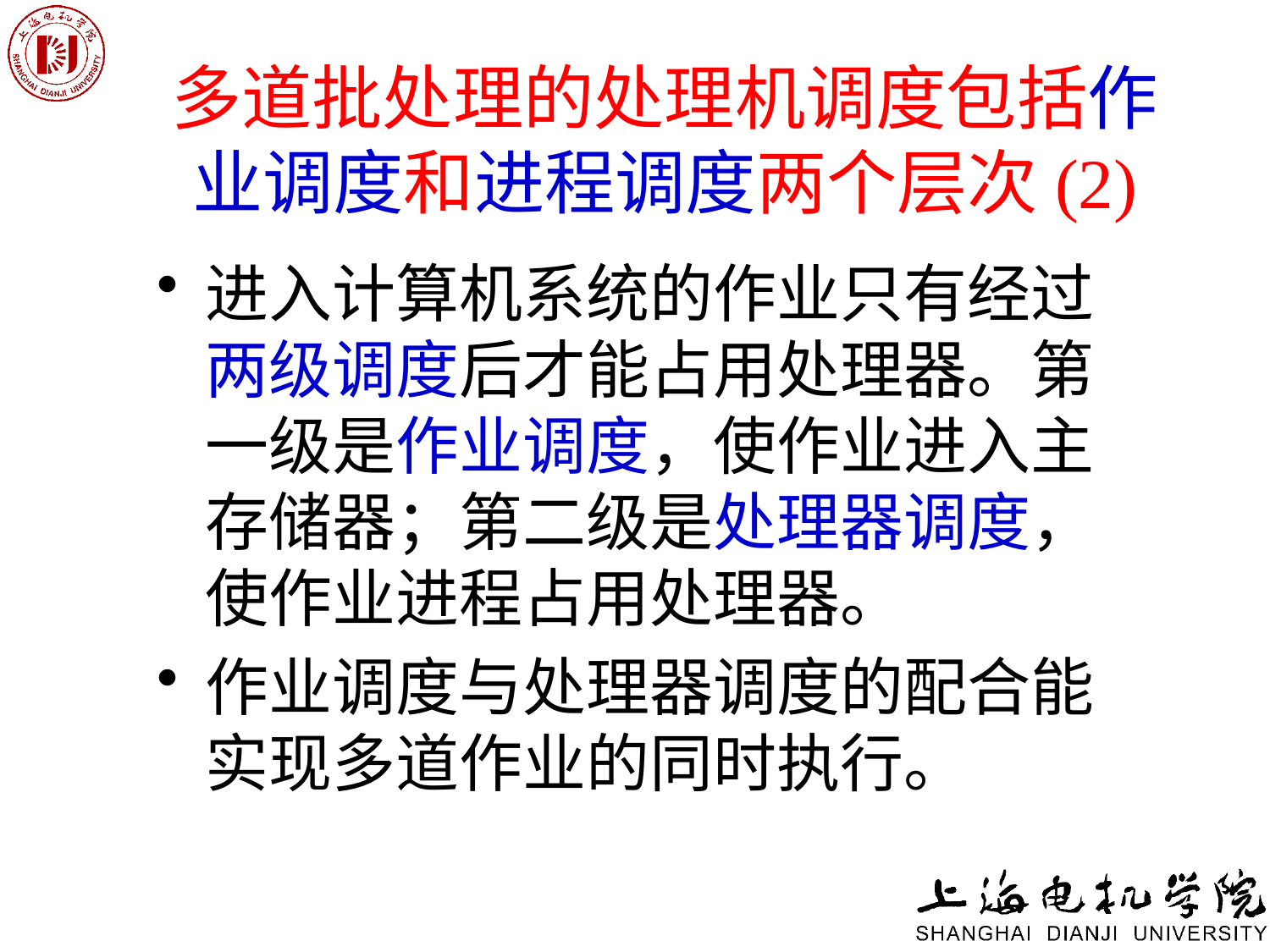

# 多道批处理的处理机调度包括作业调度和进程调度两个层次(2)
进入计算机系统的作业只有经过两级调度后才能占用处理器。第一级是作业调度，使作业进入主存储器；第二级是处理器调度，使作业进程占用处理器。
作业调度与处理器调度的配合能实现多道作业的同时执行。